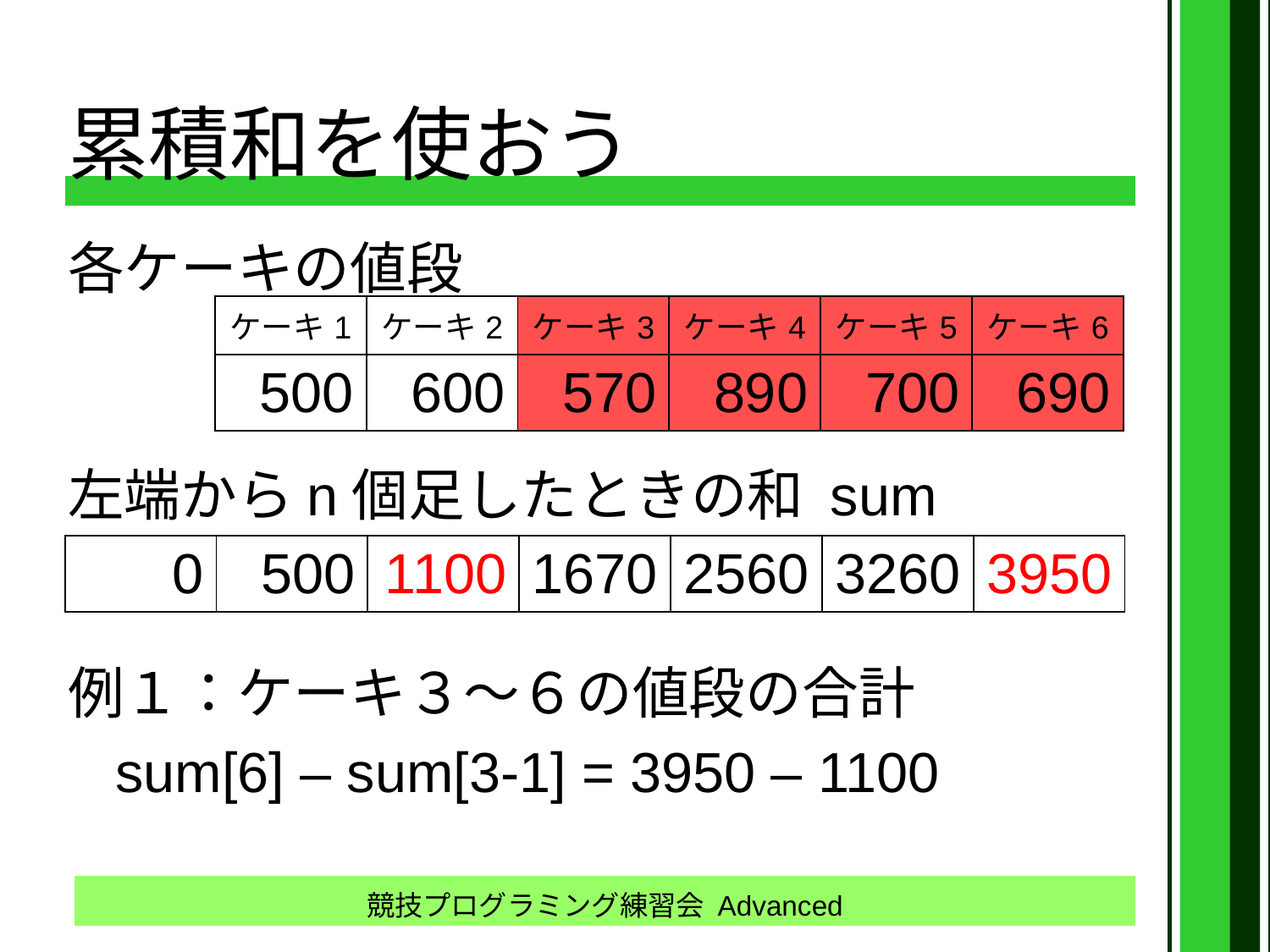

# 累積和を使おう
各ケーキの値段

左端からn個足したときの和 sum

例１：ケーキ３～６の値段の合計
	sum[6] – sum[3-1] = 3950 – 1100
| ケーキ1 | ケーキ2 | ケーキ3 | ケーキ4 | ケーキ5 | ケーキ6 |
| --- | --- | --- | --- | --- | --- |
| 500 | 600 | 570 | 890 | 700 | 690 |
| 0 | 500 | 1100 | 1670 | 2560 | 3260 | 3950 |
| --- | --- | --- | --- | --- | --- | --- |
競技プログラミング練習会 Advanced